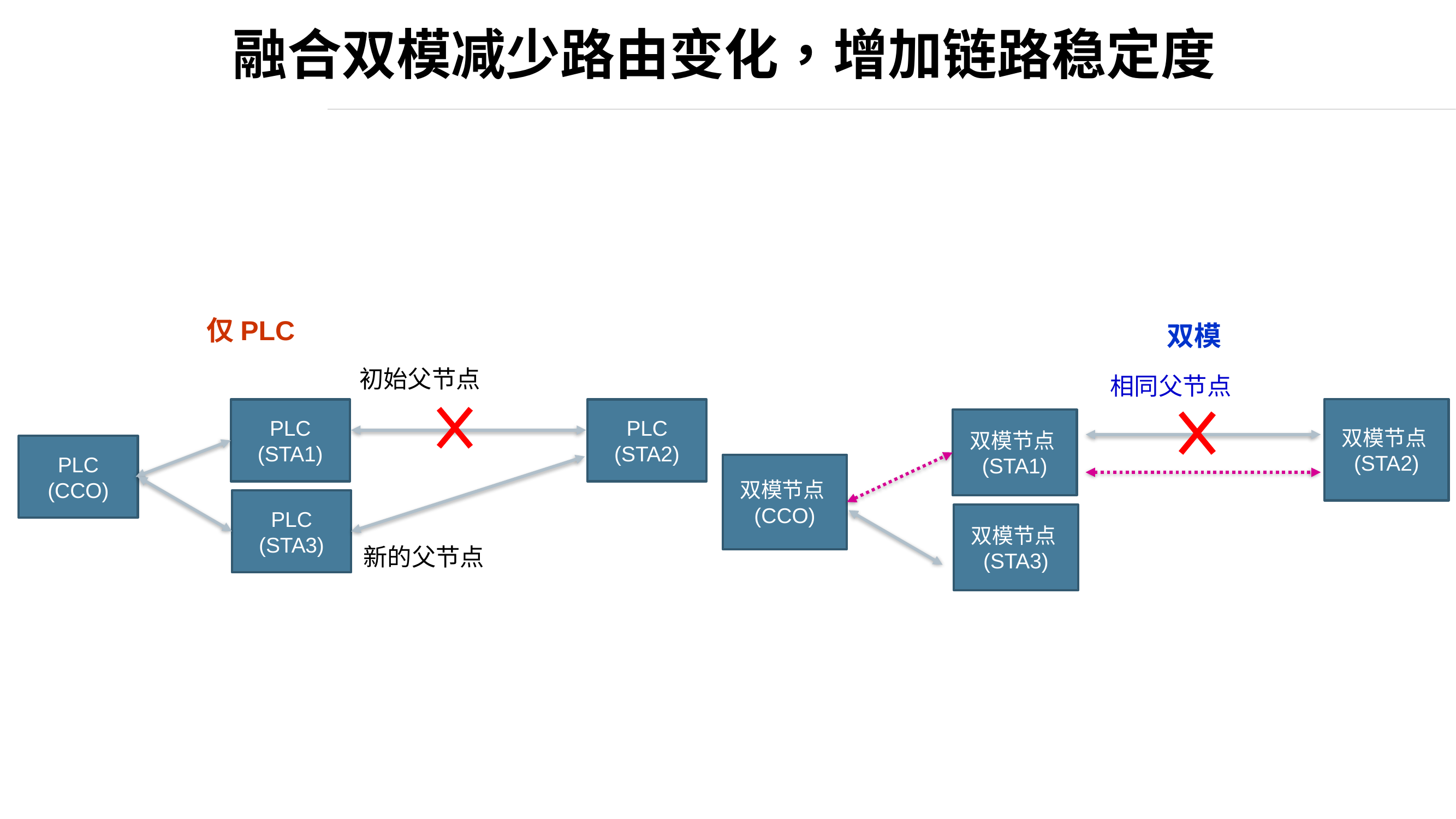

# 融合双模减少路由变化，增加链路稳定度
仅PLC
双模
初始父节点
相同父节点

双模节点(STA2)
PLC
(STA2)
PLC
(STA1)
双模节点(STA1)
PLC
(CCO)
双模节点(CCO)
PLC
(STA3)
双模节点(STA3)
新的父节点